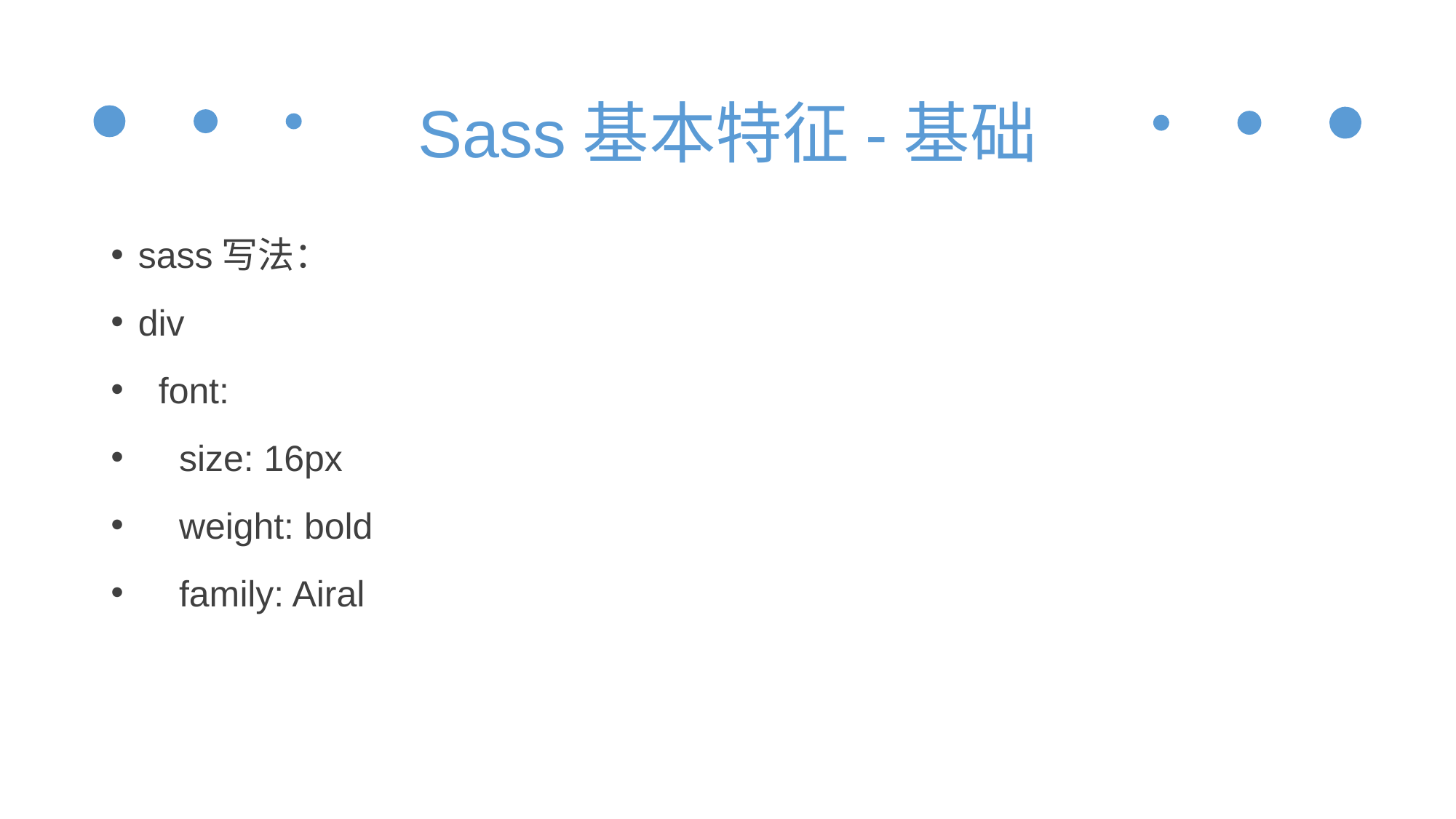

# Sass基本特征-基础
sass写法：
div
  font:
    size: 16px
    weight: bold
    family: Airal